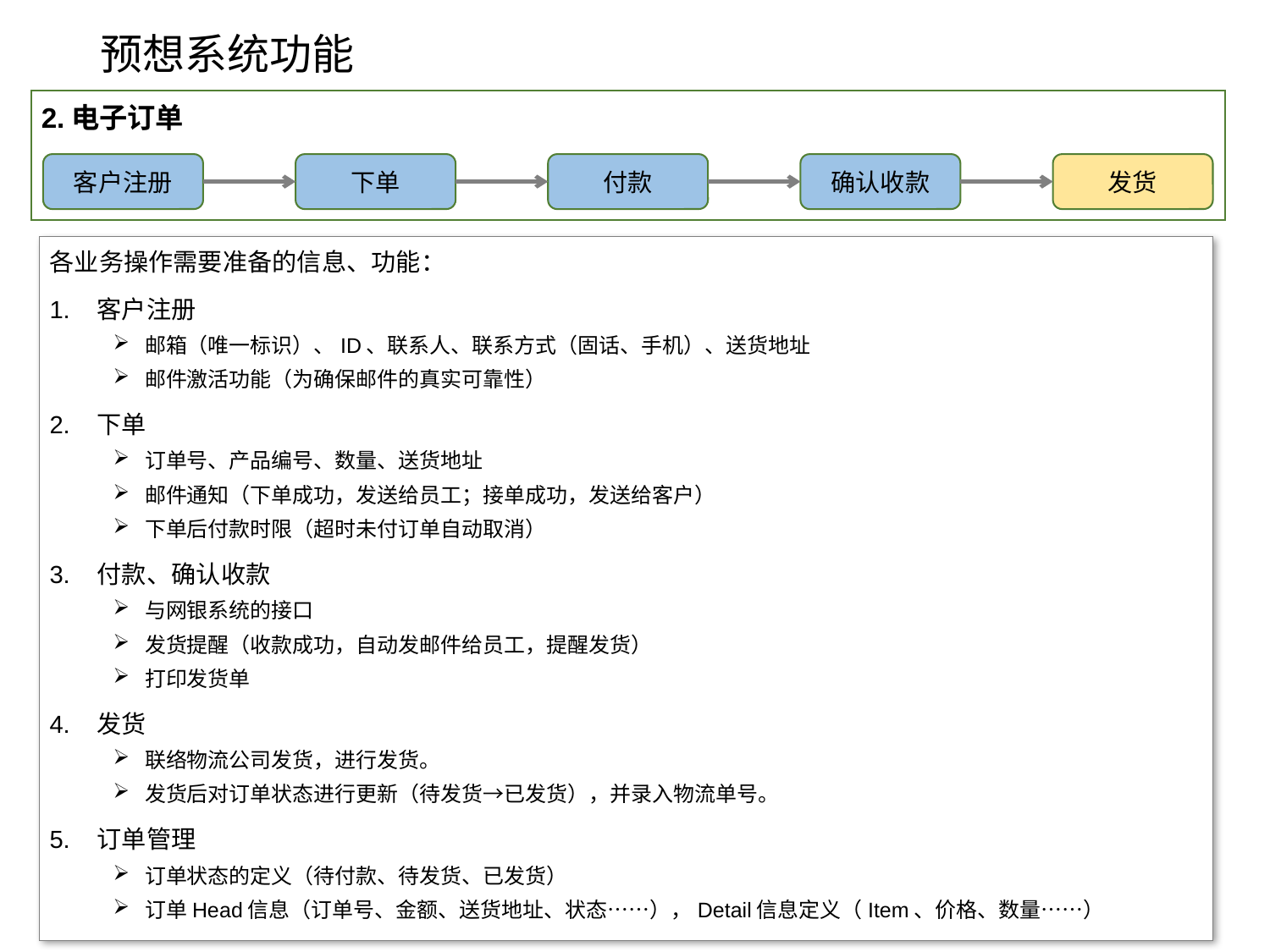

# 预想系统功能
2.电子订单
客户注册
下单
付款
确认收款
发货
各业务操作需要准备的信息、功能：
客户注册
邮箱（唯一标识）、ID、联系人、联系方式（固话、手机）、送货地址
邮件激活功能（为确保邮件的真实可靠性）
下单
订单号、产品编号、数量、送货地址
邮件通知（下单成功，发送给员工；接单成功，发送给客户）
下单后付款时限（超时未付订单自动取消）
付款、确认收款
与网银系统的接口
发货提醒（收款成功，自动发邮件给员工，提醒发货）
打印发货单
发货
联络物流公司发货，进行发货。
发货后对订单状态进行更新（待发货→已发货），并录入物流单号。
订单管理
订单状态的定义（待付款、待发货、已发货）
订单Head信息（订单号、金额、送货地址、状态……），Detail信息定义（Item、价格、数量……）